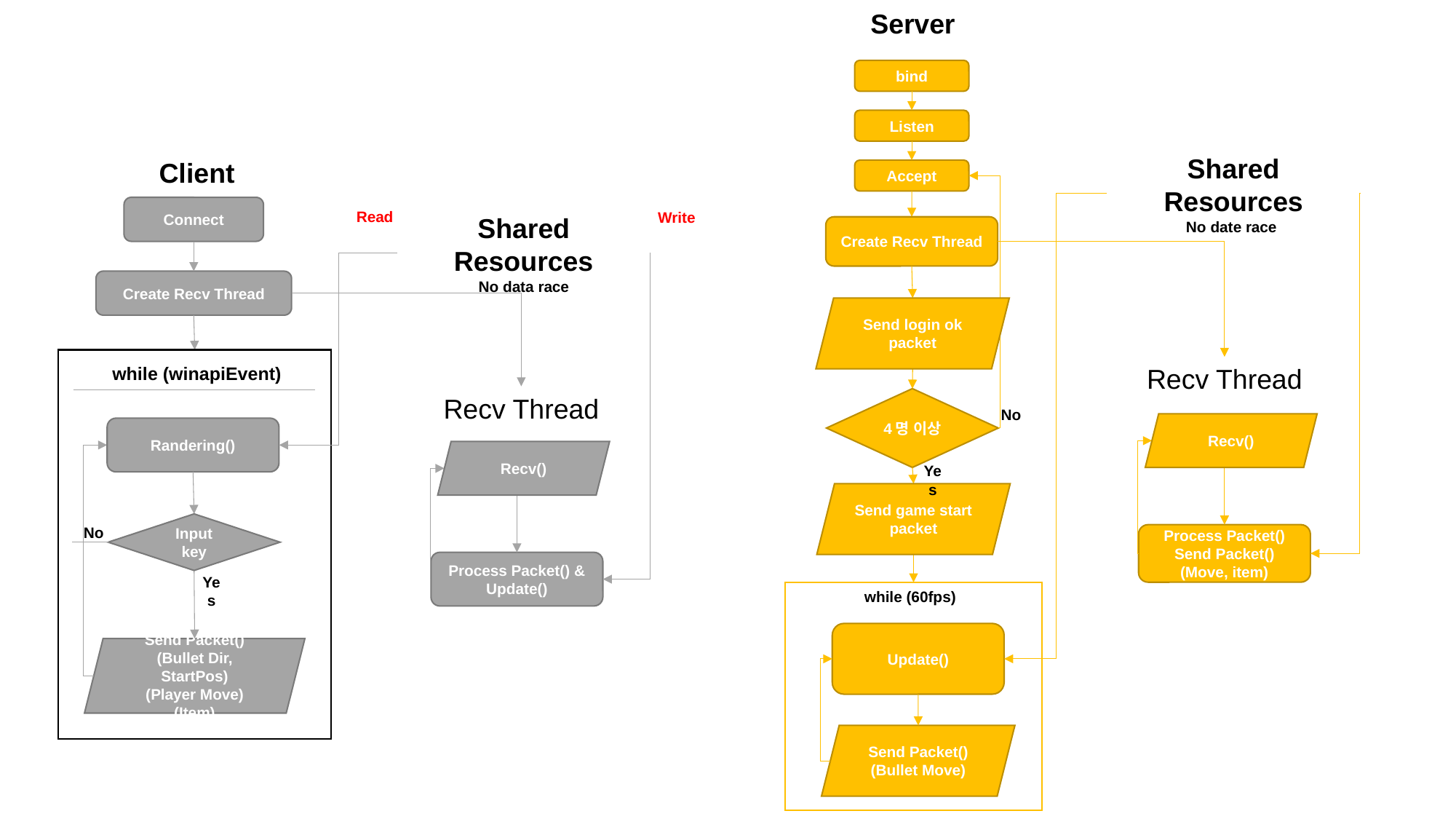

No
Yes
Server
bind
Listen
Shared Resources
No date race
Client
Accept
Connect
Read
Write
Shared Resources
No data race
Create Recv Thread
Create Recv Thread
Send login ok packet

Recv Thread
while (winapiEvent)
Recv Thread
4명 이상
No
Recv()
Randering()
Recv()
Yes
Send game start packet
Input key
No
Process Packet()
Send Packet()
(Move, item)
Process Packet() & Update()
Yes
while (60fps)

Update()

Send Packet()
(Bullet Dir, StartPos)
(Player Move)
(Item)

Send Packet()
(Bullet Move)